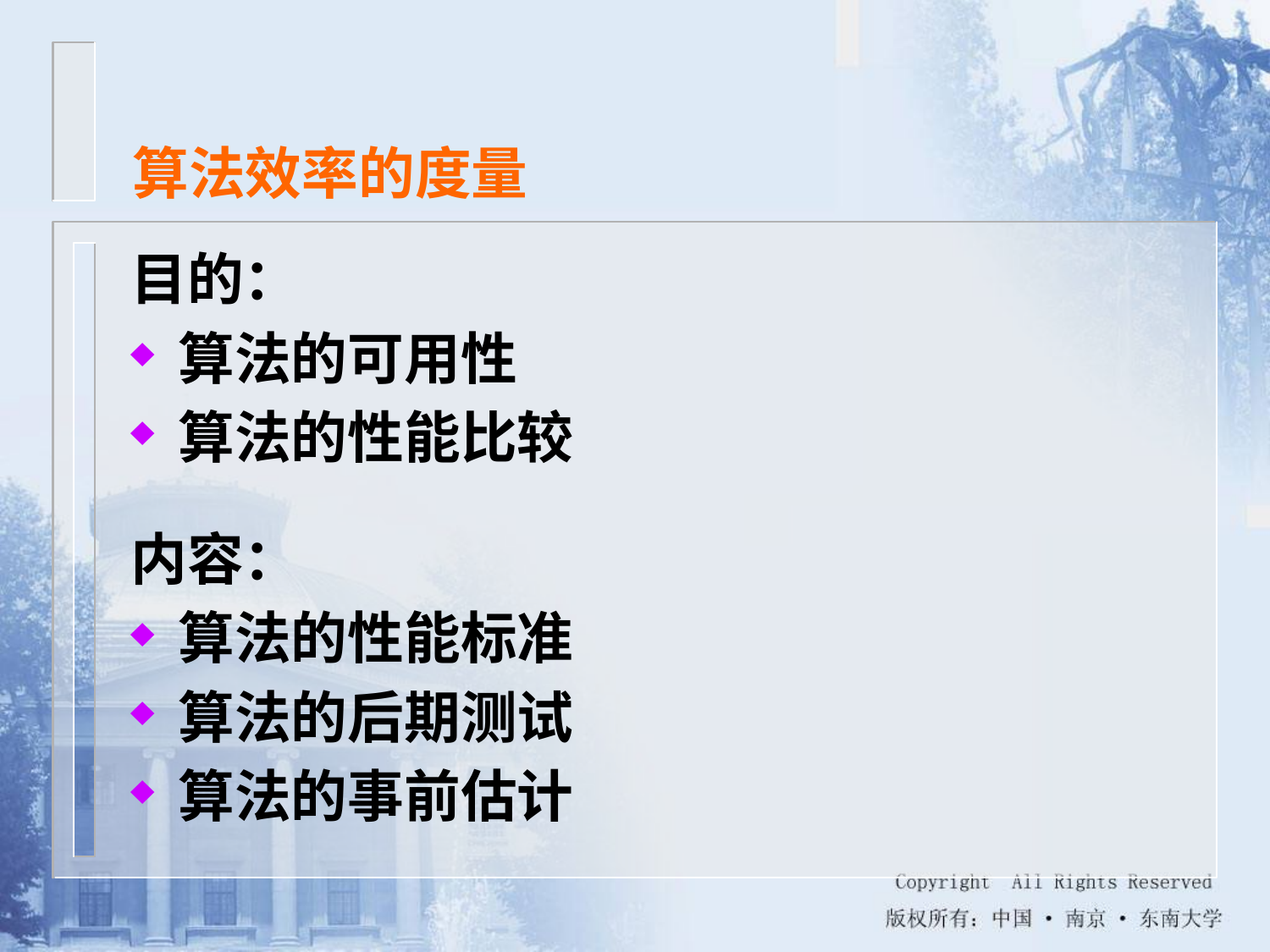

算法效率的度量
目的：
算法的可用性
算法的性能比较
内容：
算法的性能标准
算法的后期测试
算法的事前估计